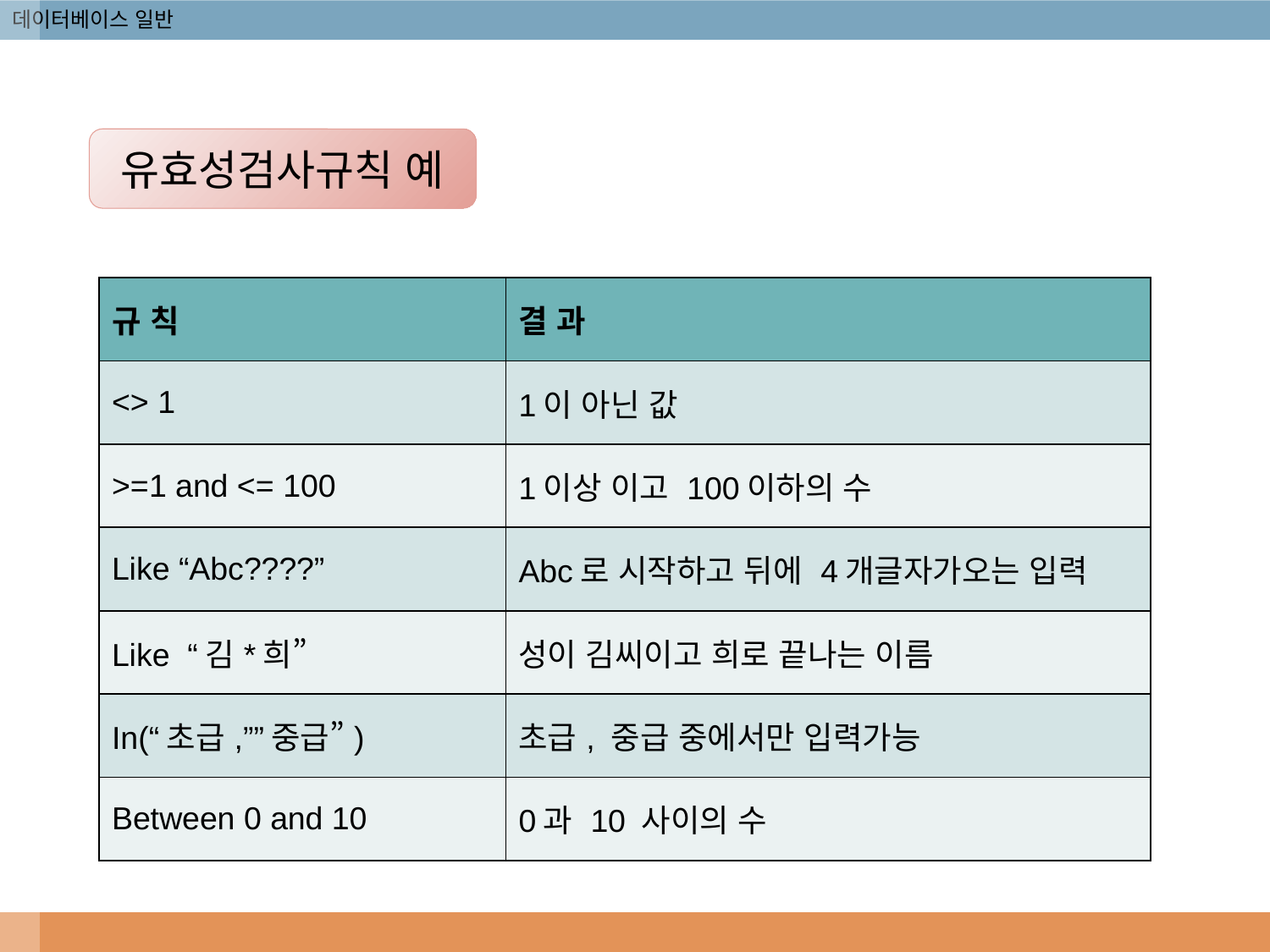

유효성검사규칙 예
| 규 칙 | 결 과 |
| --- | --- |
| <> 1 | 1이 아닌 값 |
| >=1 and <= 100 | 1이상 이고 100이하의 수 |
| Like “Abc????” | Abc로 시작하고 뒤에 4개글자가오는 입력 |
| Like “김\*희” | 성이 김씨이고 희로 끝나는 이름 |
| In(“초급,””중급”) | 초급, 중급 중에서만 입력가능 |
| Between 0 and 10 | 0과 10 사이의 수 |